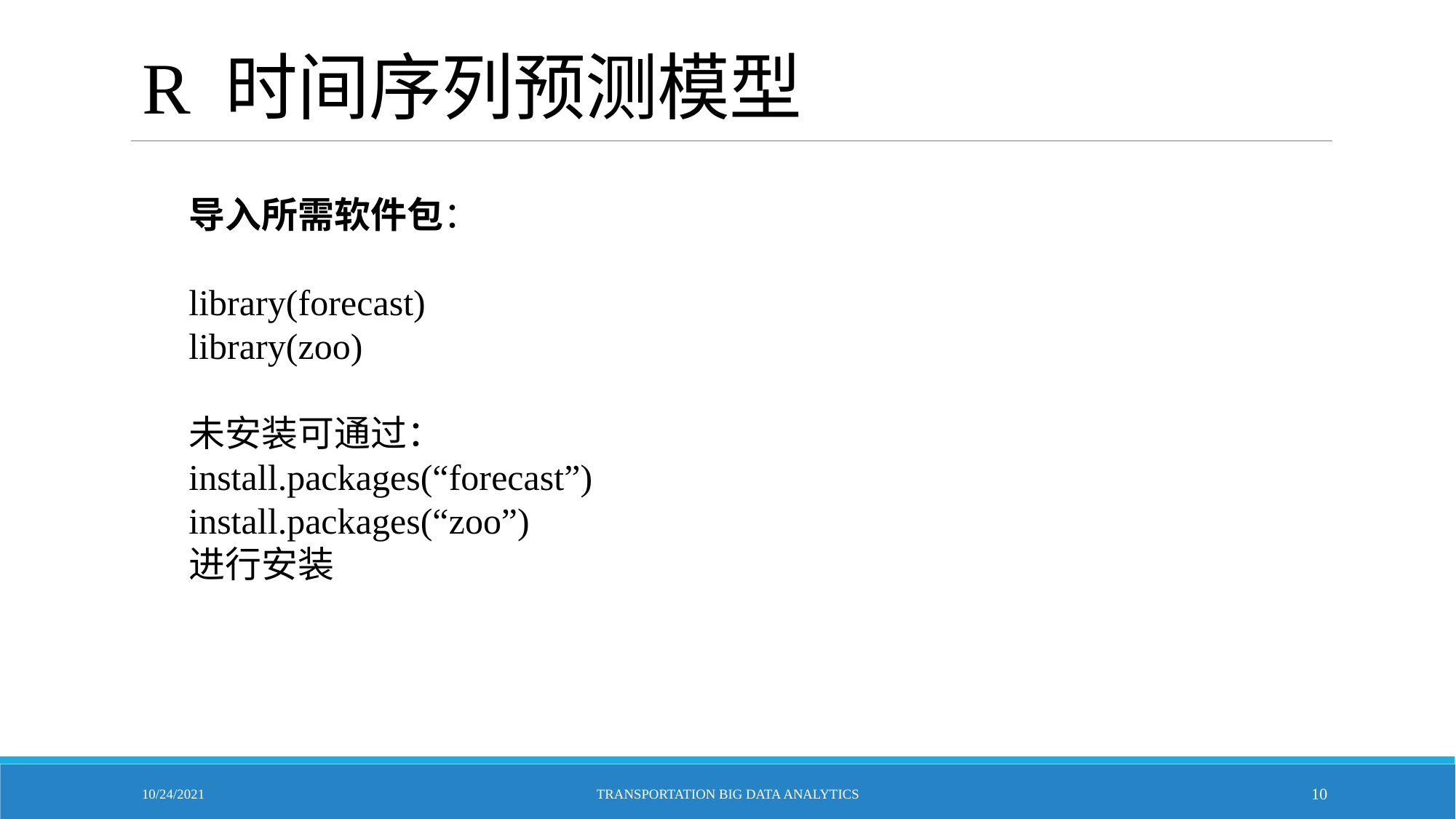

# R 时间序列预测模型
导入所需软件包：

library(forecast)
library(zoo)

未安装可通过：
install.packages(“forecast”)
install.packages(“zoo”)
进行安装
10/24/2021
Transportation Big Data Analytics
10